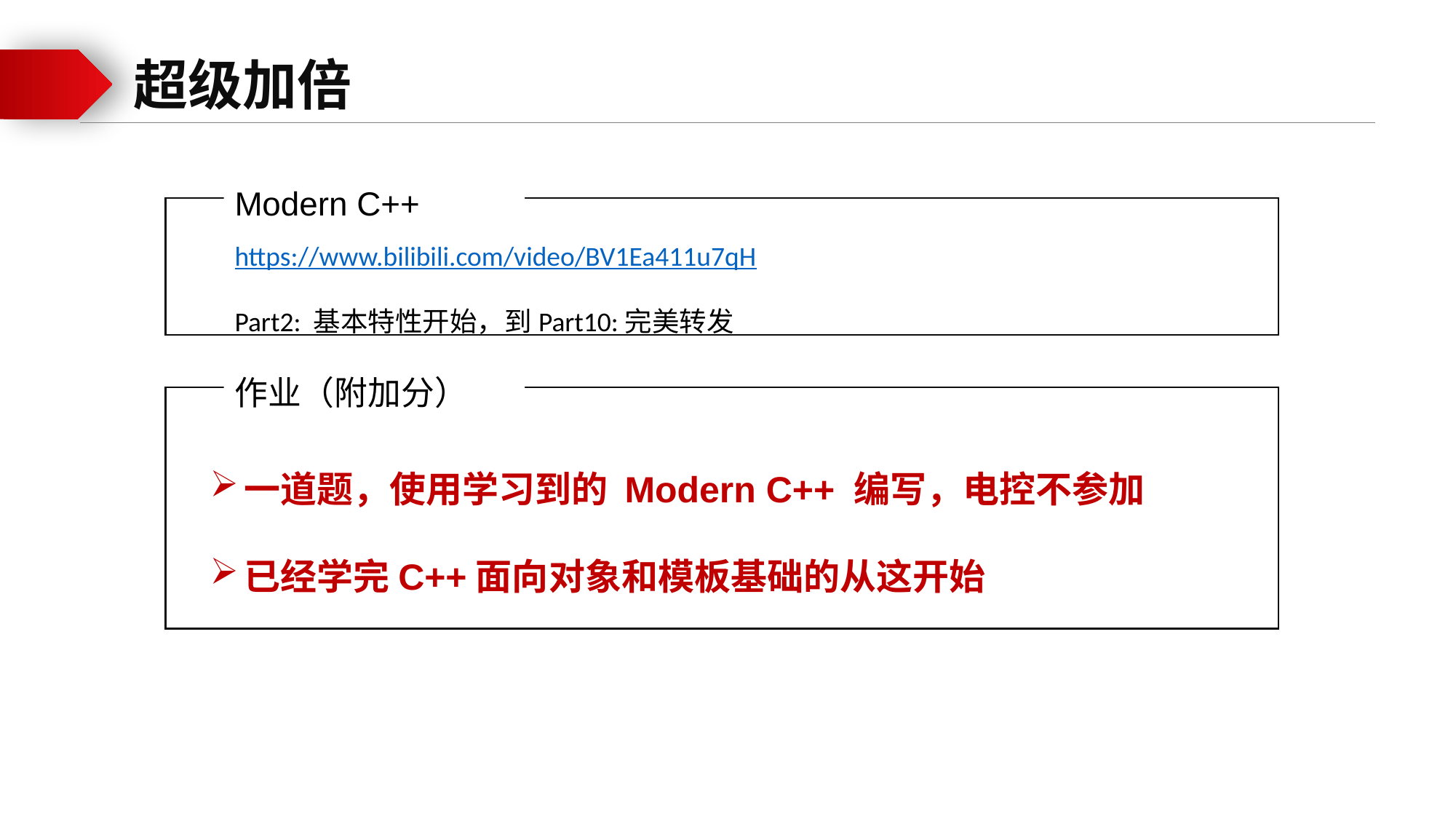

超级加倍
Modern C++

https://www.bilibili.com/video/BV1Ea411u7qH

Part2: 基本特性开始，到Part10:完美转发
作业（附加分）

一道题，使用学习到的 Modern C++ 编写，电控不参加
已经学完C++面向对象和模板基础的从这开始